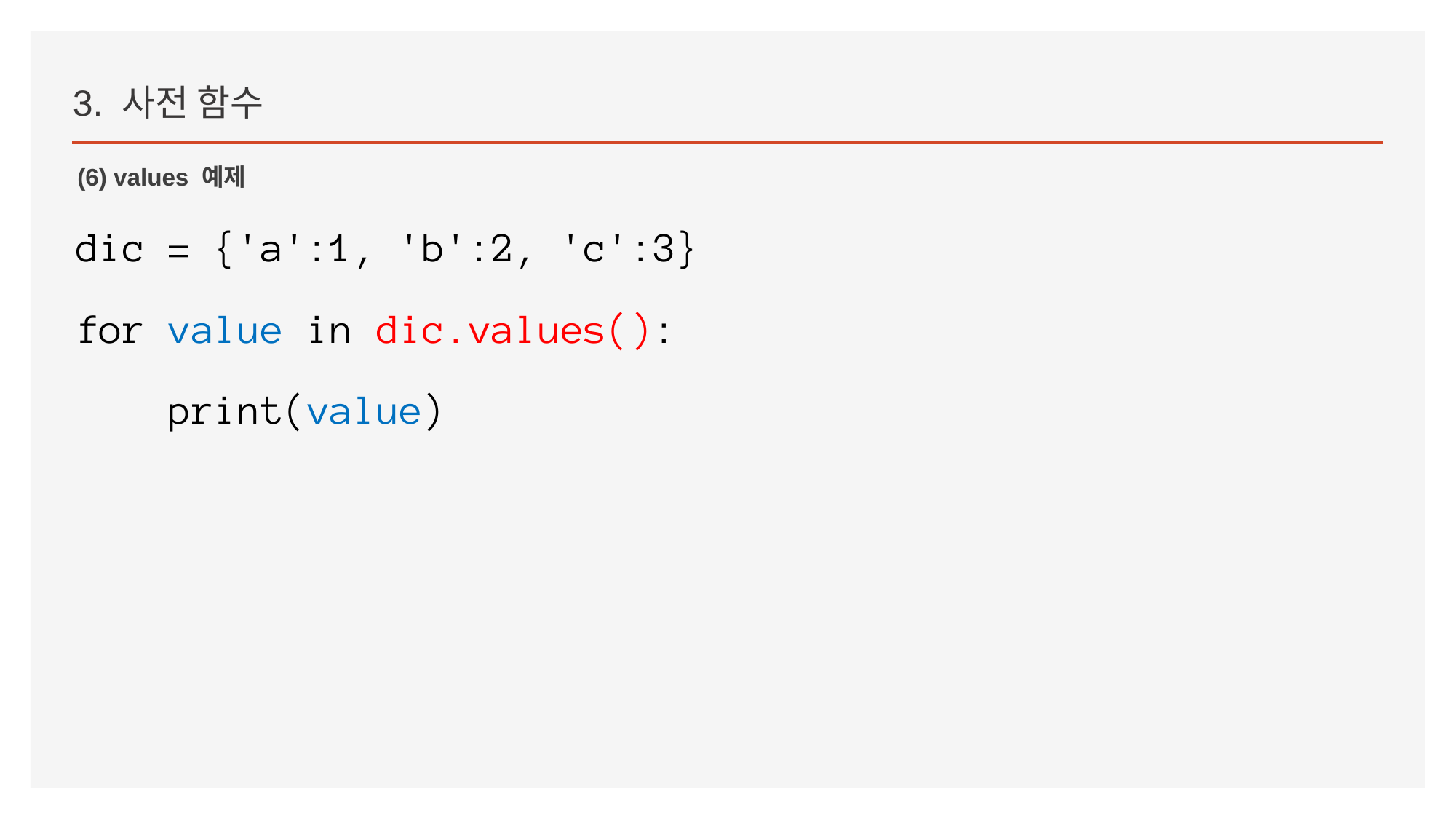

3. 사전 함수
(6) values 예제
dic = {'a':1, 'b':2, 'c':3}
for value in dic.values():
    print(value)